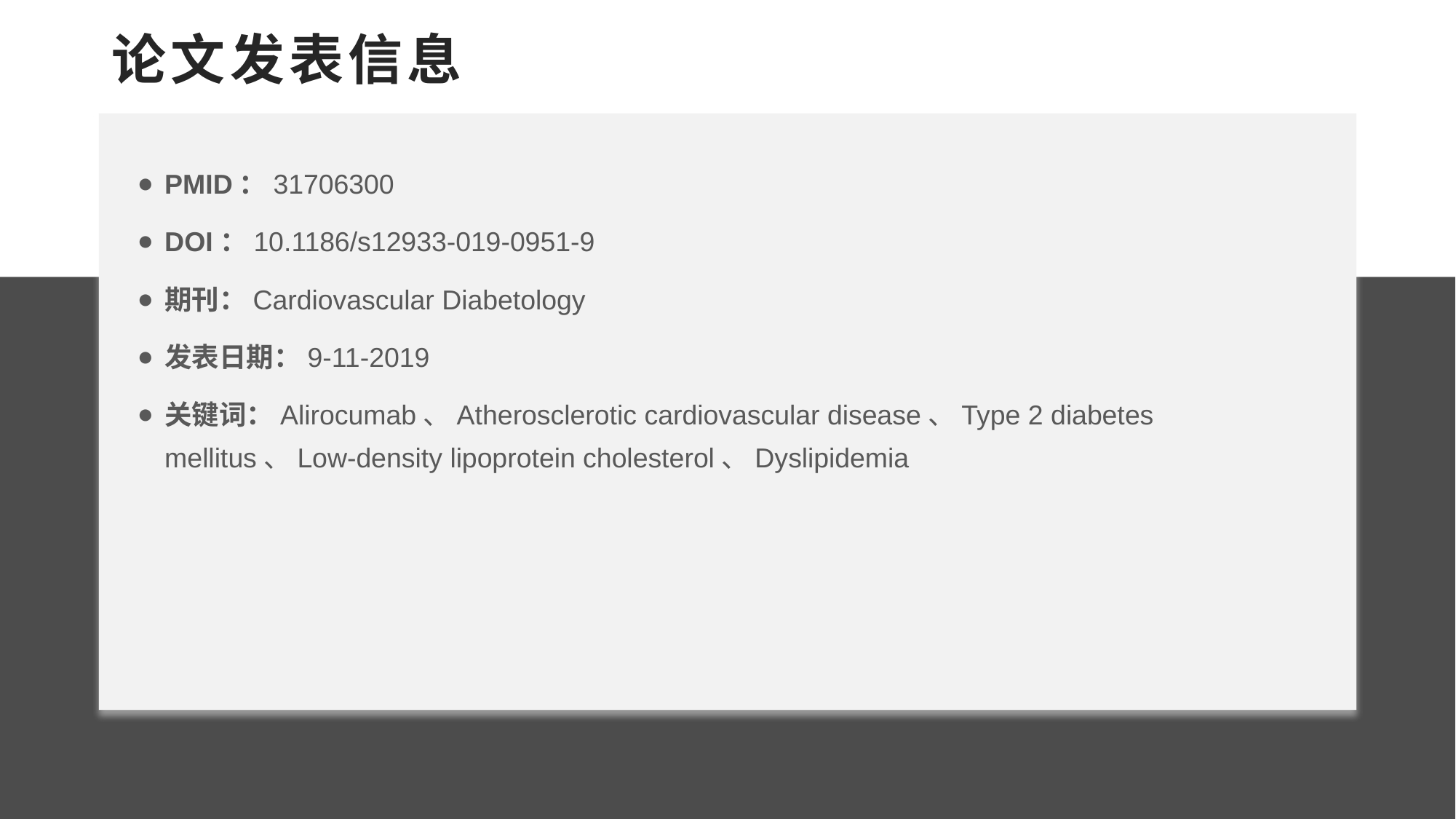

# 论文发表信息
PMID：31706300
DOI：10.1186/s12933-019-0951-9
期刊：Cardiovascular Diabetology
发表日期：9-11-2019
关键词：Alirocumab、Atherosclerotic cardiovascular disease、Type 2 diabetes mellitus、Low-density lipoprotein cholesterol、Dyslipidemia